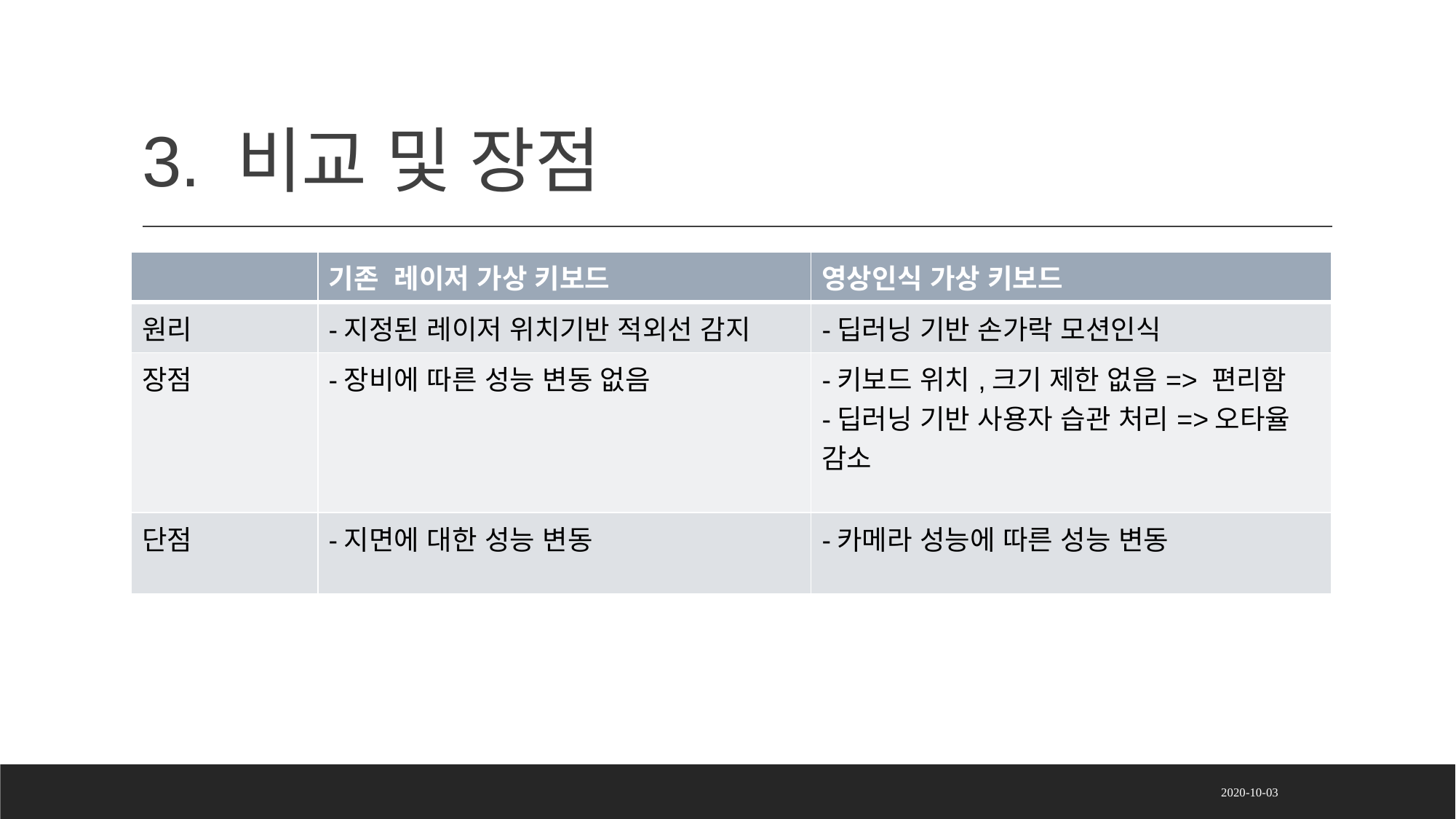

# 3. 비교 및 장점
|  | 기존 레이저 가상 키보드 | 영상인식 가상 키보드 |
| --- | --- | --- |
| 원리 | -지정된 레이저 위치기반 적외선 감지 | -딥러닝 기반 손가락 모션인식 |
| 장점 | -장비에 따른 성능 변동 없음 | -키보드 위치,크기 제한 없음=> 편리함 -딥러닝 기반 사용자 습관 처리=>오타율 감소 |
| 단점 | -지면에 대한 성능 변동 | -카메라 성능에 따른 성능 변동 |
2020-10-03